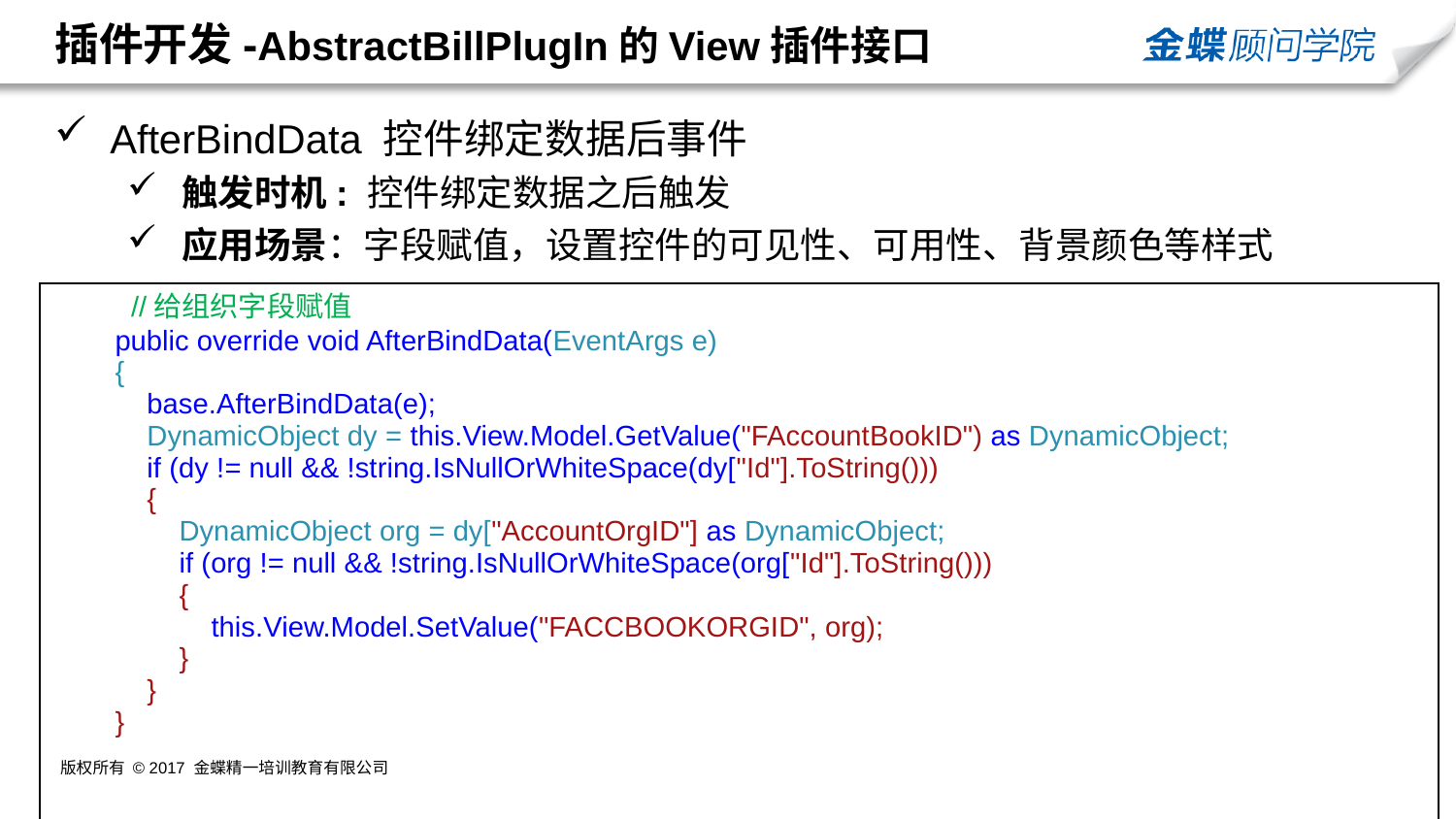

# 插件开发-AbstractBillPlugIn的View插件接口
  AfterBindData 控件绑定数据后事件
触发时机: 控件绑定数据之后触发
应用场景：字段赋值，设置控件的可见性、可用性、背景颜色等样式
| //给组织字段赋值 public override void AfterBindData(EventArgs e) { base.AfterBindData(e); DynamicObject dy = this.View.Model.GetValue("FAccountBookID") as DynamicObject; if (dy != null && !string.IsNullOrWhiteSpace(dy["Id"].ToString())) { DynamicObject org = dy["AccountOrgID"] as DynamicObject; if (org != null && !string.IsNullOrWhiteSpace(org["Id"].ToString())) { this.View.Model.SetValue("FACCBOOKORGID", org); } } } |
| --- |